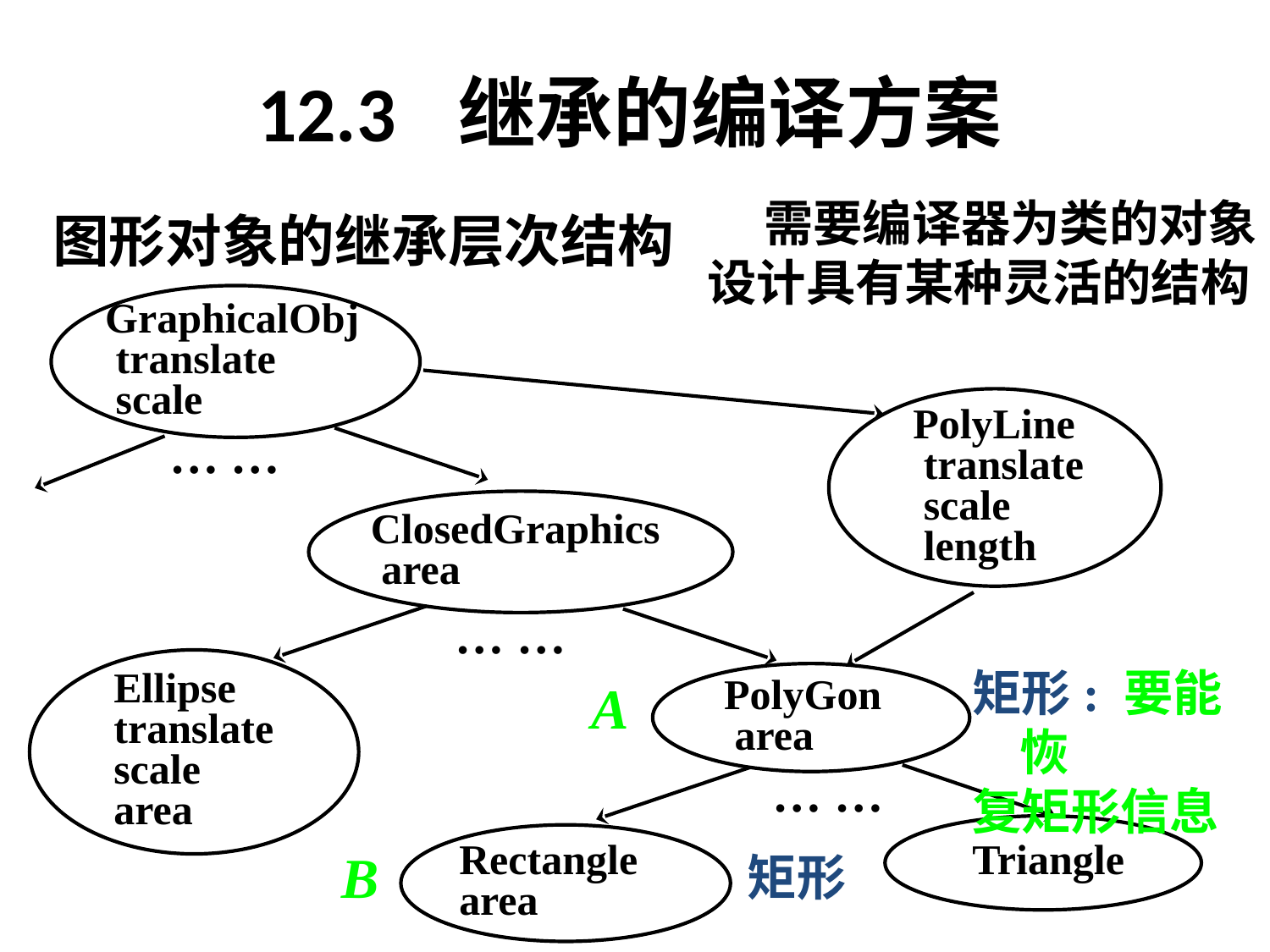

# 12.3  继承的编译方案
    需要编译器为类的对象
设计具有某种灵活的结构
图形对象的继承层次结构
GraphicalObj
 translate
 scale

 PolyLine
  translate
  scale
  length

… …
ClosedGraphics
 area

… …
  Ellipse
  translate
  scale
  area
PolyGon
 area

… …
 Triangle
Rectangle
area
矩形: 要能恢
复矩形信息
A
B
矩形